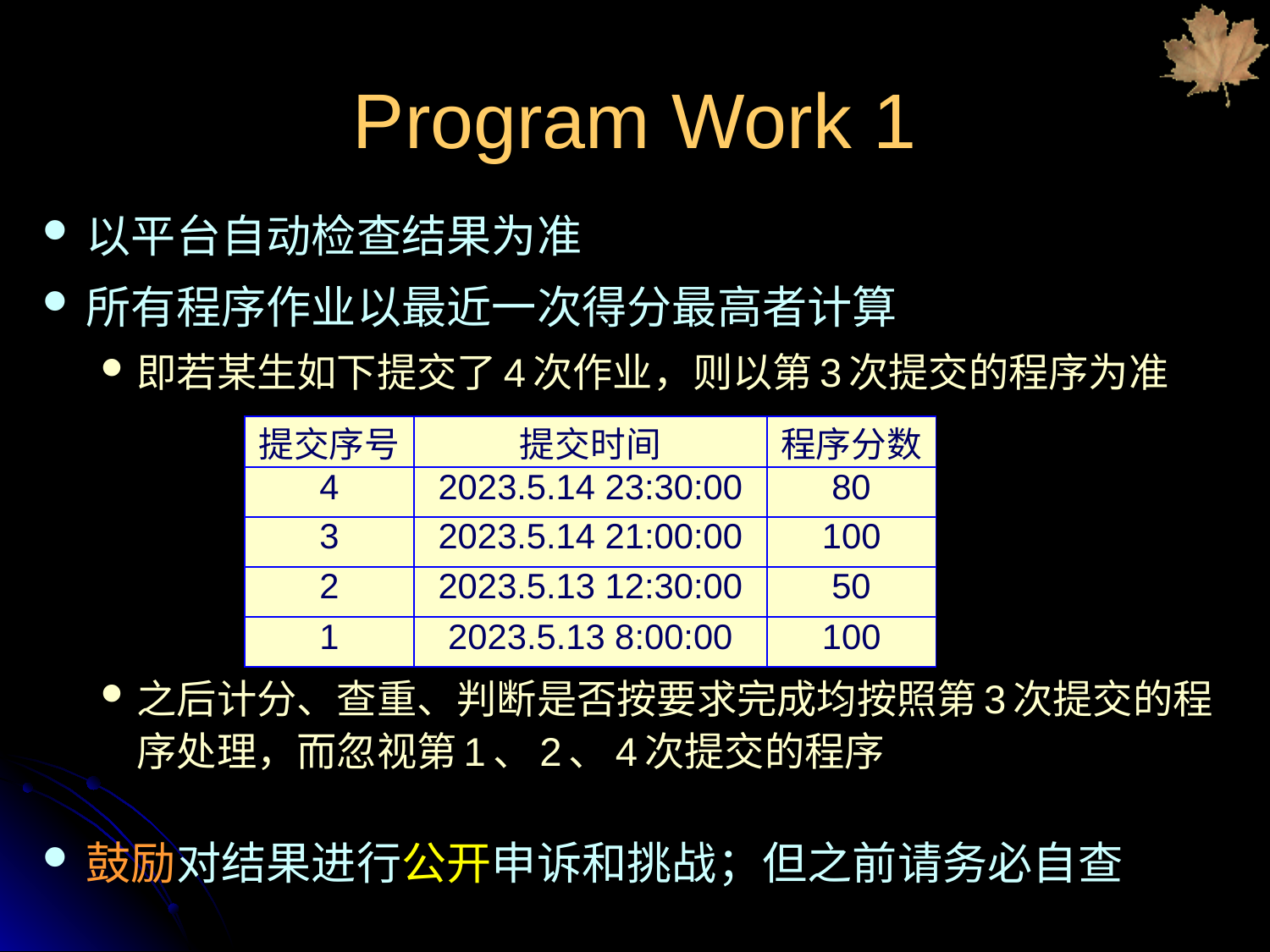

# Program Work 1
以平台自动检查结果为准
所有程序作业以最近一次得分最高者计算
即若某生如下提交了4次作业，则以第3次提交的程序为准

之后计分、查重、判断是否按要求完成均按照第3次提交的程序处理，而忽视第1、2、4次提交的程序

鼓励对结果进行公开申诉和挑战；但之前请务必自查
| 提交序号 | 提交时间 | 程序分数 |
| --- | --- | --- |
| 4 | 2023.5.14 23:30:00 | 80 |
| 3 | 2023.5.14 21:00:00 | 100 |
| 2 | 2023.5.13 12:30:00 | 50 |
| 1 | 2023.5.13 8:00:00 | 100 |